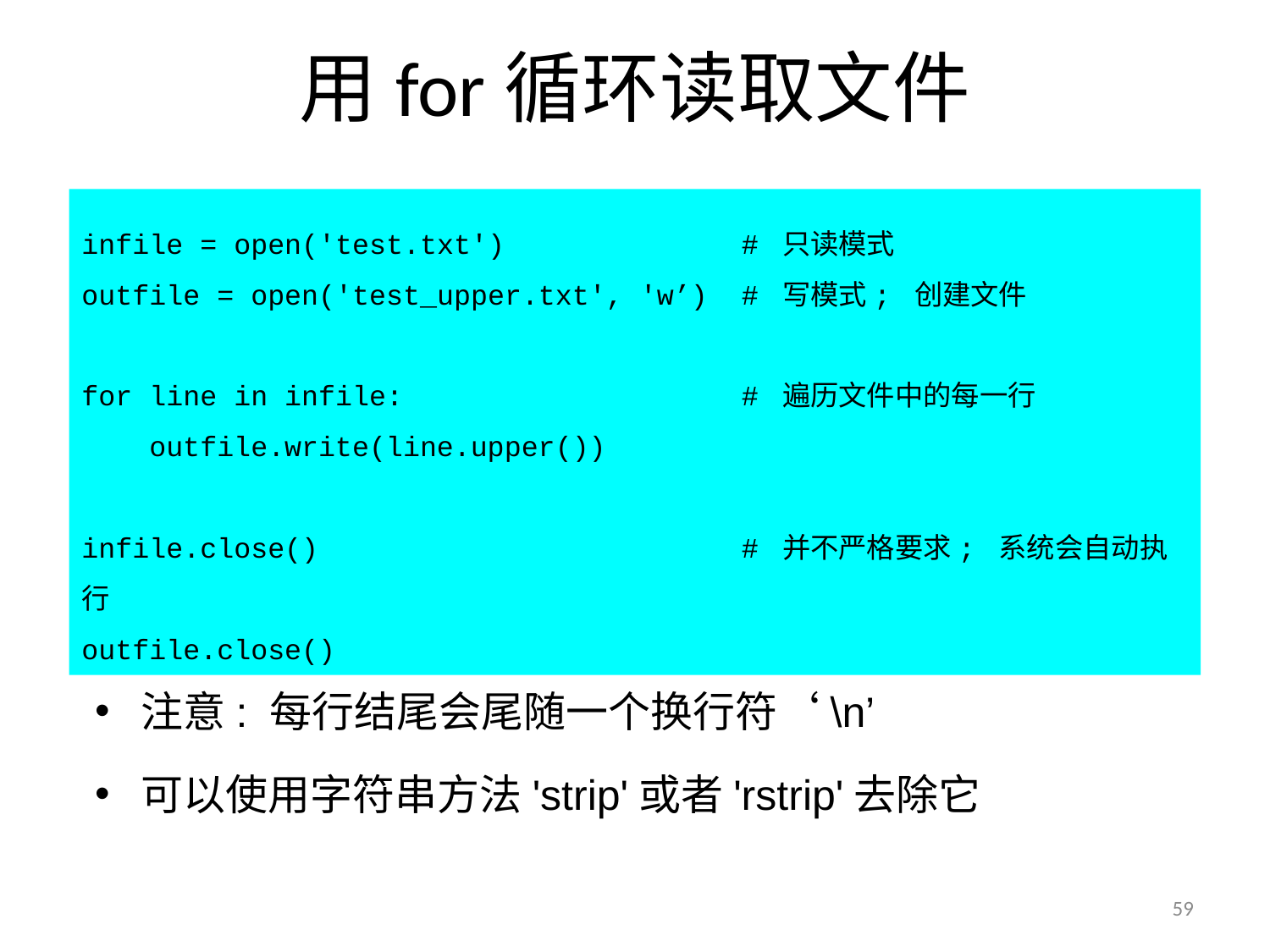

# 用for循环读取文件
infile = open('test.txt')              # 只读模式
outfile = open('test_upper.txt', 'w’)  # 写模式; 创建文件

for line in infile:                    # 遍历文件中的每一行
    outfile.write(line.upper())

infile.close()                         # 并不严格要求; 系统会自动执行
outfile.close()
注意: 每行结尾会尾随一个换行符‘\n’
可以使用字符串方法'strip'或者'rstrip'去除它
59